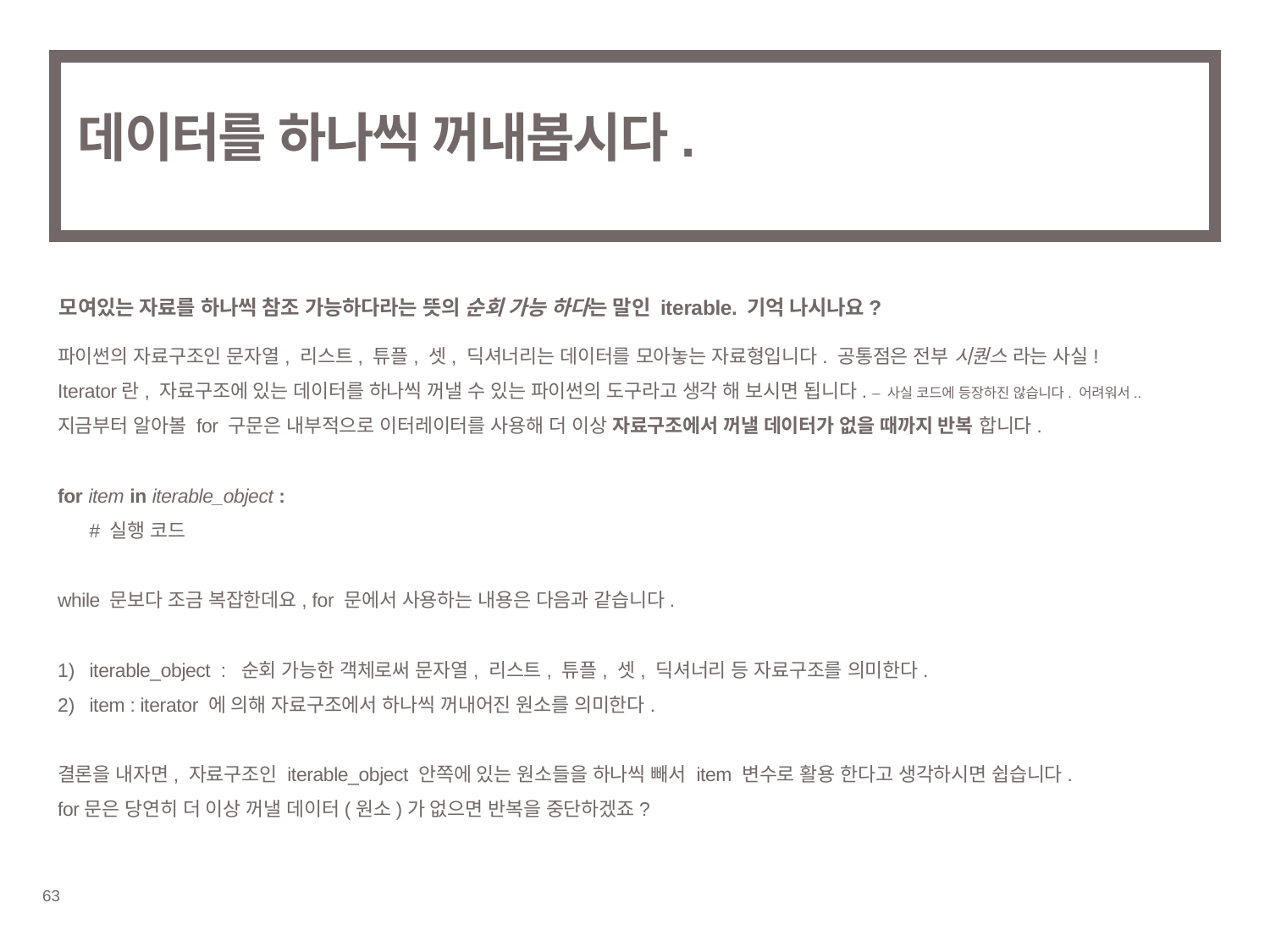

# 데이터를 하나씩 꺼내봅시다.
모여있는 자료를 하나씩 참조 가능하다라는 뜻의 순회 가능 하다는 말인 iterable. 기억 나시나요?
파이썬의 자료구조인 문자열, 리스트, 튜플, 셋, 딕셔너리는 데이터를 모아놓는 자료형입니다. 공통점은 전부 시퀀스 라는 사실!
Iterator란, 자료구조에 있는 데이터를 하나씩 꺼낼 수 있는 파이썬의 도구라고 생각 해 보시면 됩니다. – 사실 코드에 등장하진 않습니다. 어려워서..
지금부터 알아볼 for 구문은 내부적으로 이터레이터를 사용해 더 이상 자료구조에서 꺼낼 데이터가 없을 때까지 반복 합니다.

for item in iterable_object :
	# 실행 코드

while 문보다 조금 복잡한데요, for 문에서 사용하는 내용은 다음과 같습니다.

iterable_object  :  순회 가능한 객체로써 문자열, 리스트, 튜플, 셋, 딕셔너리 등 자료구조를 의미한다.
item : iterator 에 의해 자료구조에서 하나씩 꺼내어진 원소를 의미한다.

결론을 내자면, 자료구조인 iterable_object 안쪽에 있는 원소들을 하나씩 빼서 item 변수로 활용 한다고 생각하시면 쉽습니다.
for문은 당연히 더 이상 꺼낼 데이터(원소)가 없으면 반복을 중단하겠죠?